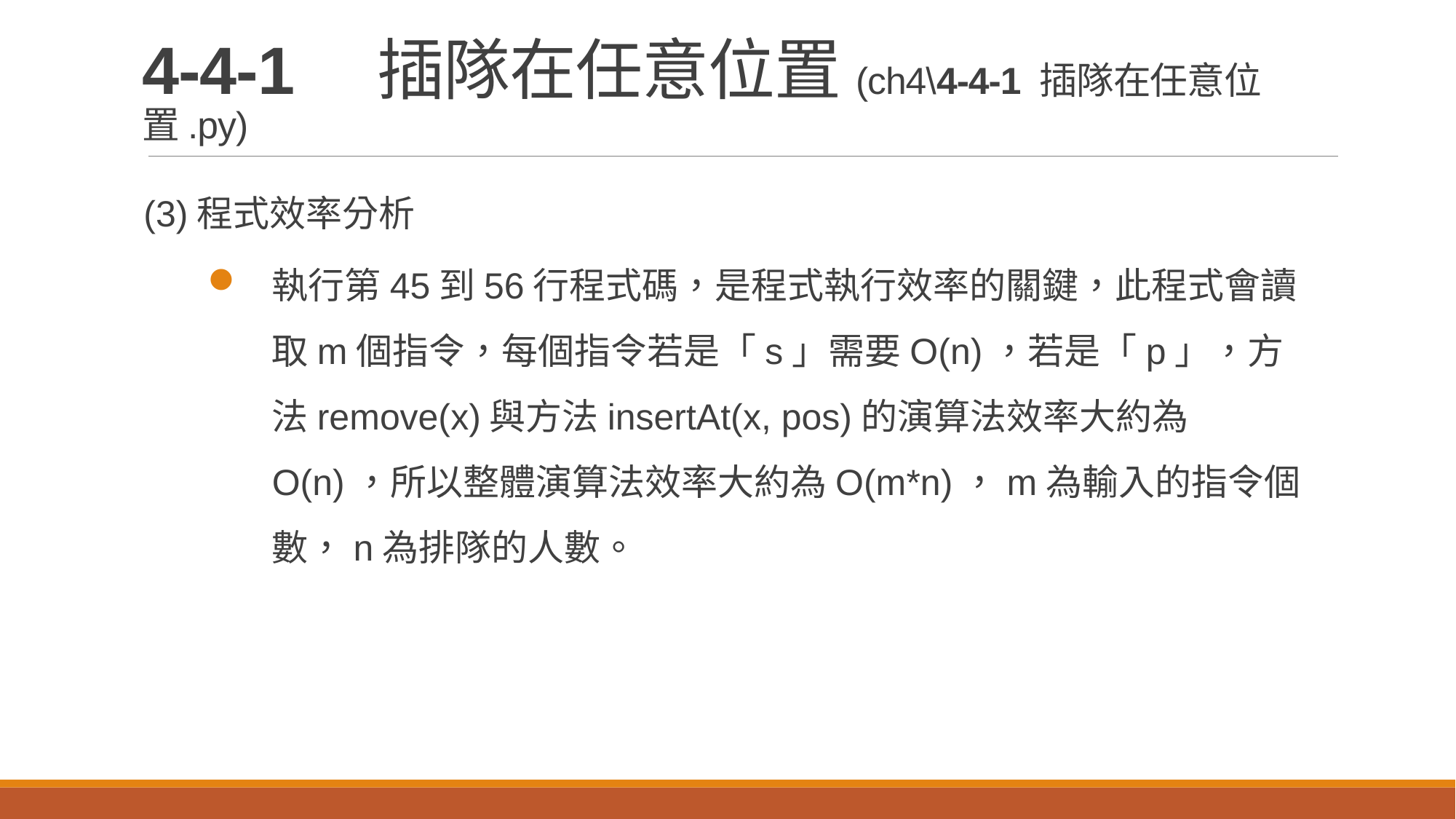

# 4-4-1　插隊在任意位置(ch4\4-4-1 插隊在任意位置.py)
(3)程式效率分析
執行第45到56行程式碼，是程式執行效率的關鍵，此程式會讀取m個指令，每個指令若是「s」需要O(n)，若是「p」，方法remove(x)與方法insertAt(x, pos)的演算法效率大約為O(n)，所以整體演算法效率大約為O(m*n)，m為輸入的指令個數，n為排隊的人數。